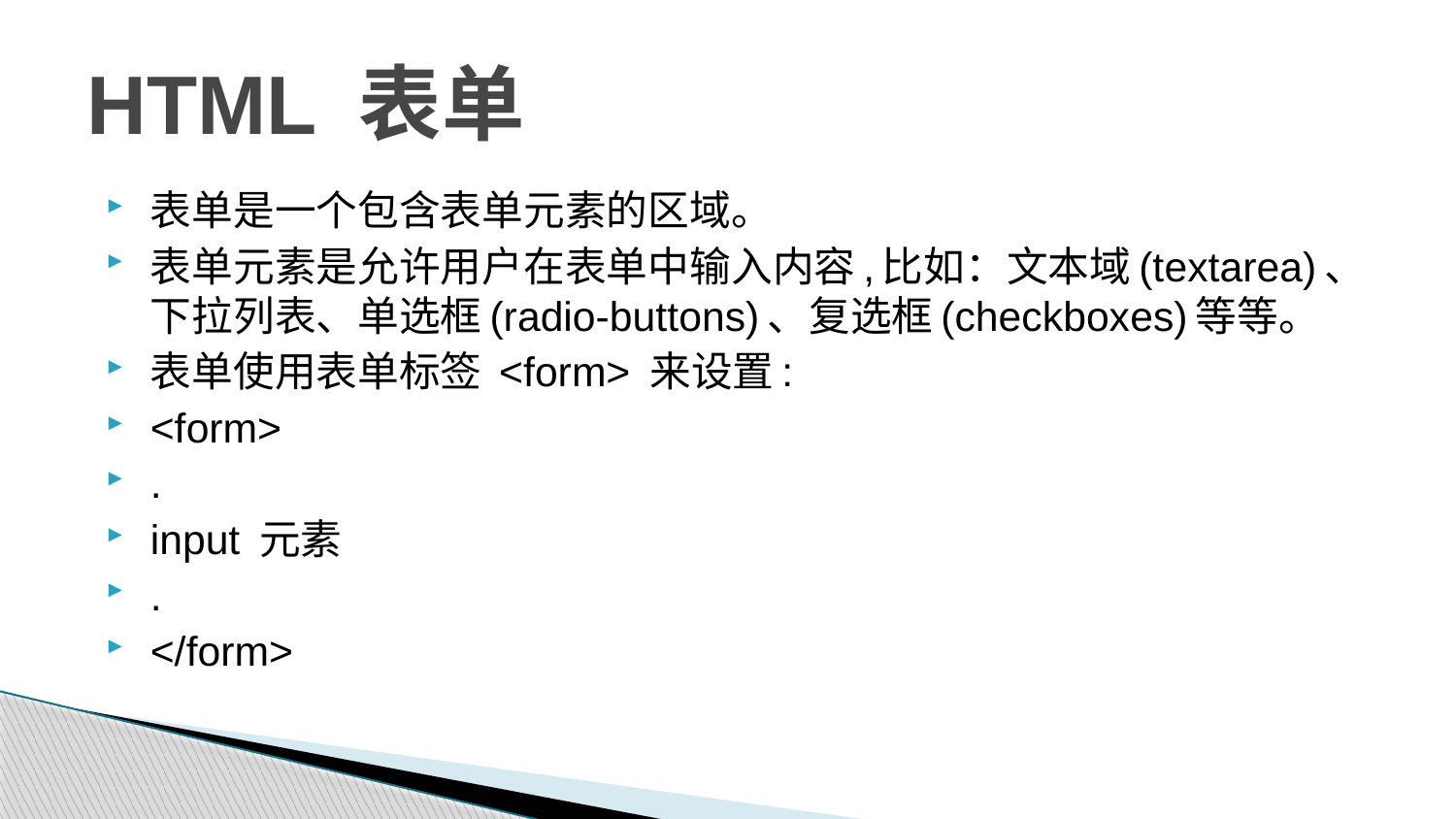

# HTML 表单
表单是一个包含表单元素的区域。
表单元素是允许用户在表单中输入内容,比如：文本域(textarea)、下拉列表、单选框(radio-buttons)、复选框(checkboxes)等等。
表单使用表单标签 <form> 来设置:
<form>
.
input 元素
.
</form>